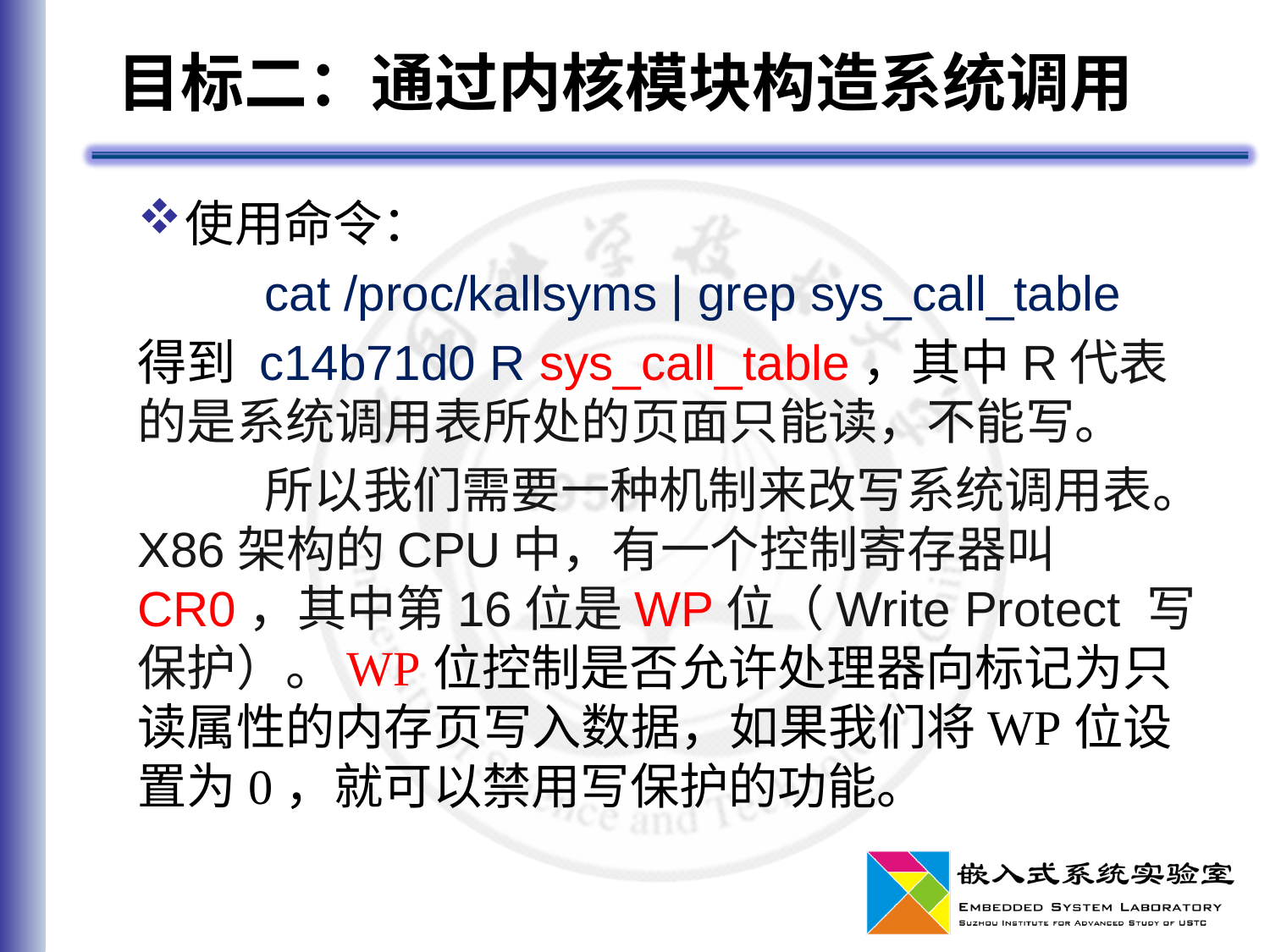

# 目标二：通过内核模块构造系统调用
使用命令：
	cat /proc/kallsyms | grep sys_call_table
得到 c14b71d0 R sys_call_table，其中R代表的是系统调用表所处的页面只能读，不能写。
	所以我们需要一种机制来改写系统调用表。X86架构的CPU中，有一个控制寄存器叫CR0，其中第16位是WP位（Write Protect 写保护）。WP位控制是否允许处理器向标记为只读属性的内存页写入数据，如果我们将WP位设置为0，就可以禁用写保护的功能。